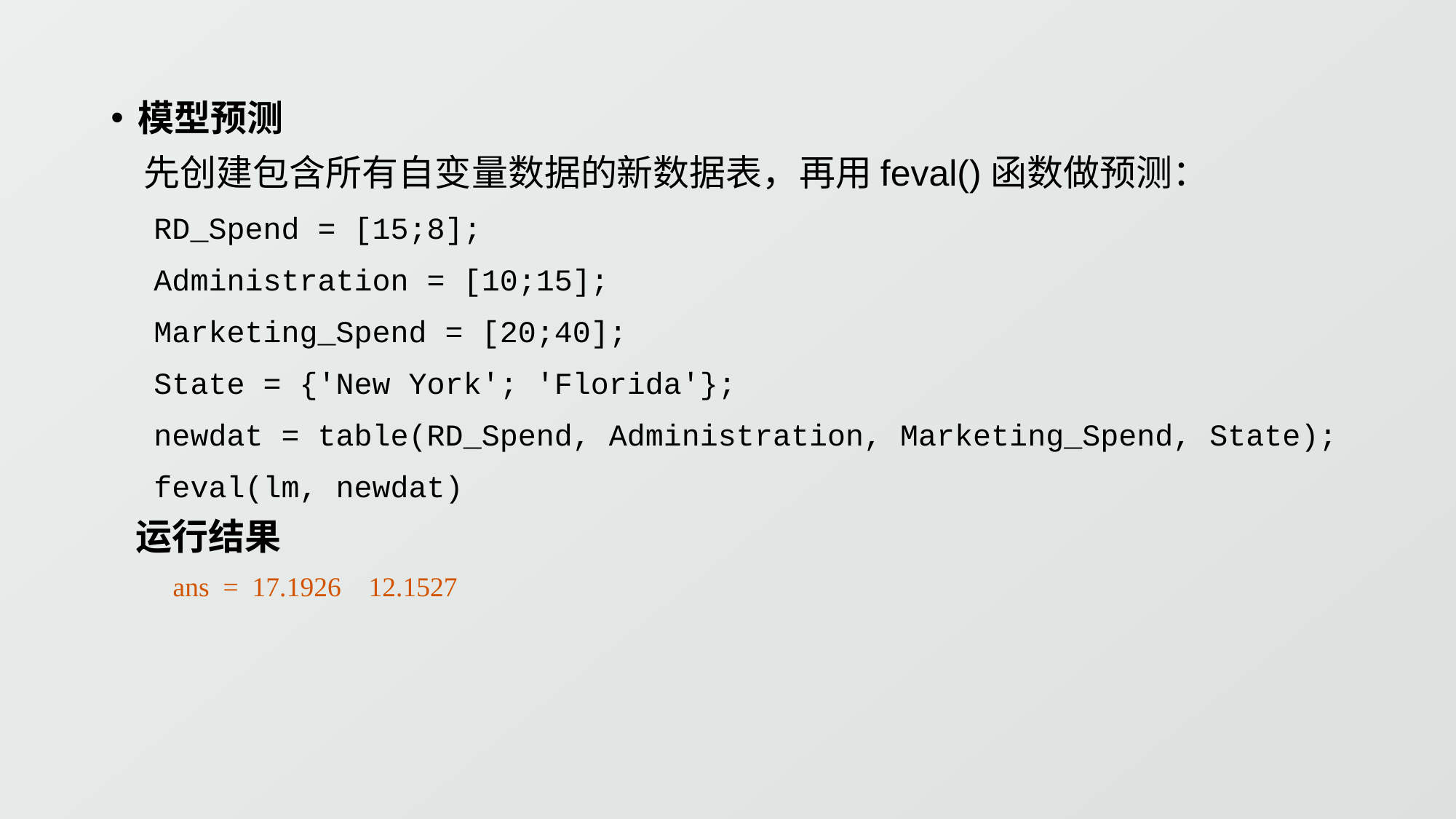

模型预测
   先创建包含所有自变量数据的新数据表，再用feval()函数做预测：
RD_Spend = [15;8];
Administration = [10;15];
Marketing_Spend = [20;40];
State = {'New York'; 'Florida'};
newdat = table(RD_Spend, Administration, Marketing_Spend, State);
feval(lm, newdat)
  运行结果
         ans  =  17.1926    12.1527